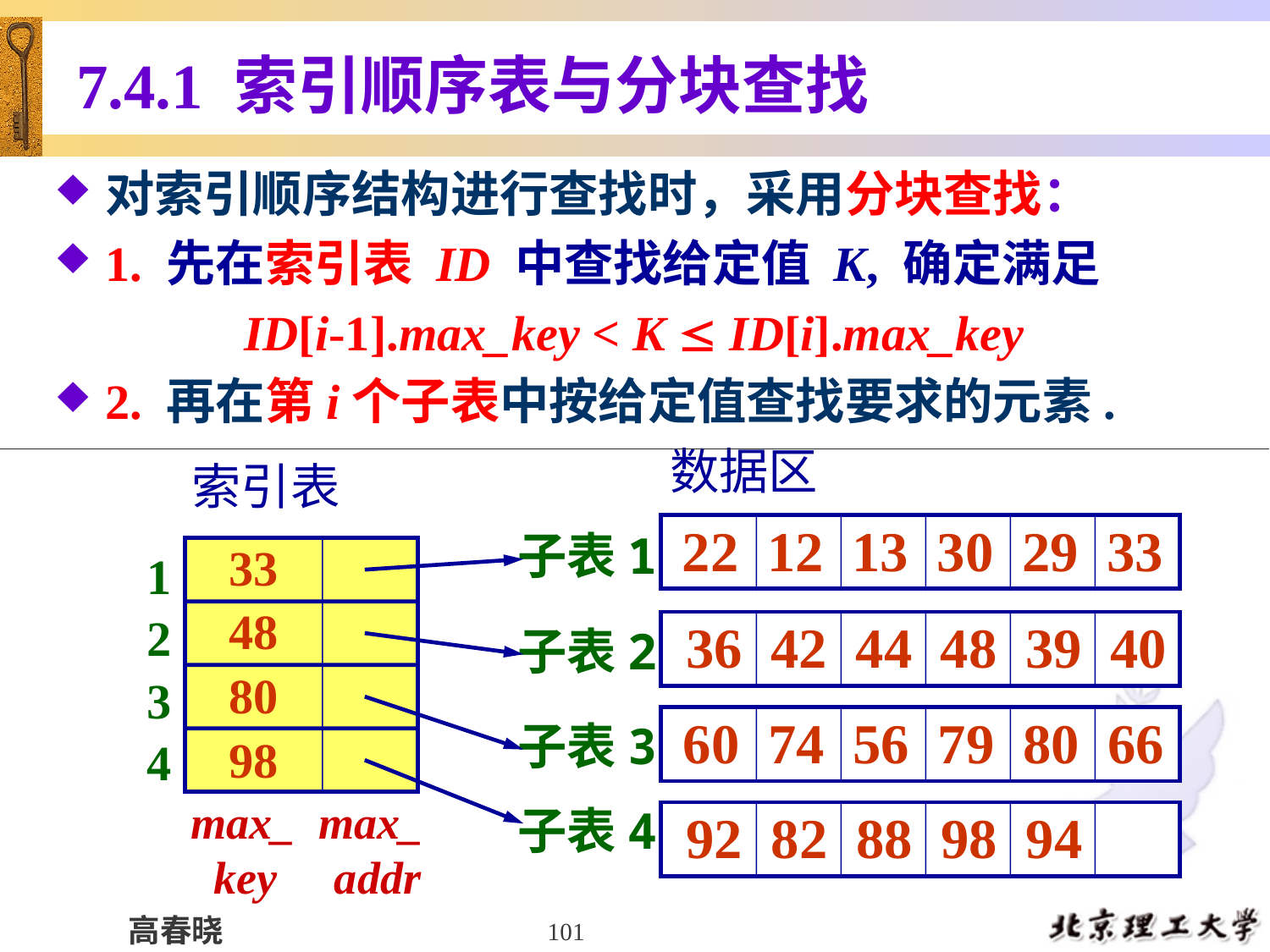

# 7.4.1 索引顺序表与分块查找
对索引顺序结构进行查找时，采用分块查找：
1. 先在索引表 ID 中查找给定值 K, 确定满足
          ID[i-1].max_key < K ≤ ID[i].max_key
2. 再在第i个子表中按给定值查找要求的元素.
数据区
索引表
22  12  13  30  29  33

子表1
33
48
80
98
1
2
3
4

36  42  44  48  39  40

子表2

60  74  56  79  80  66

子表3

max_  max_
  key     addr
子表4
92  82  88  98  94

101